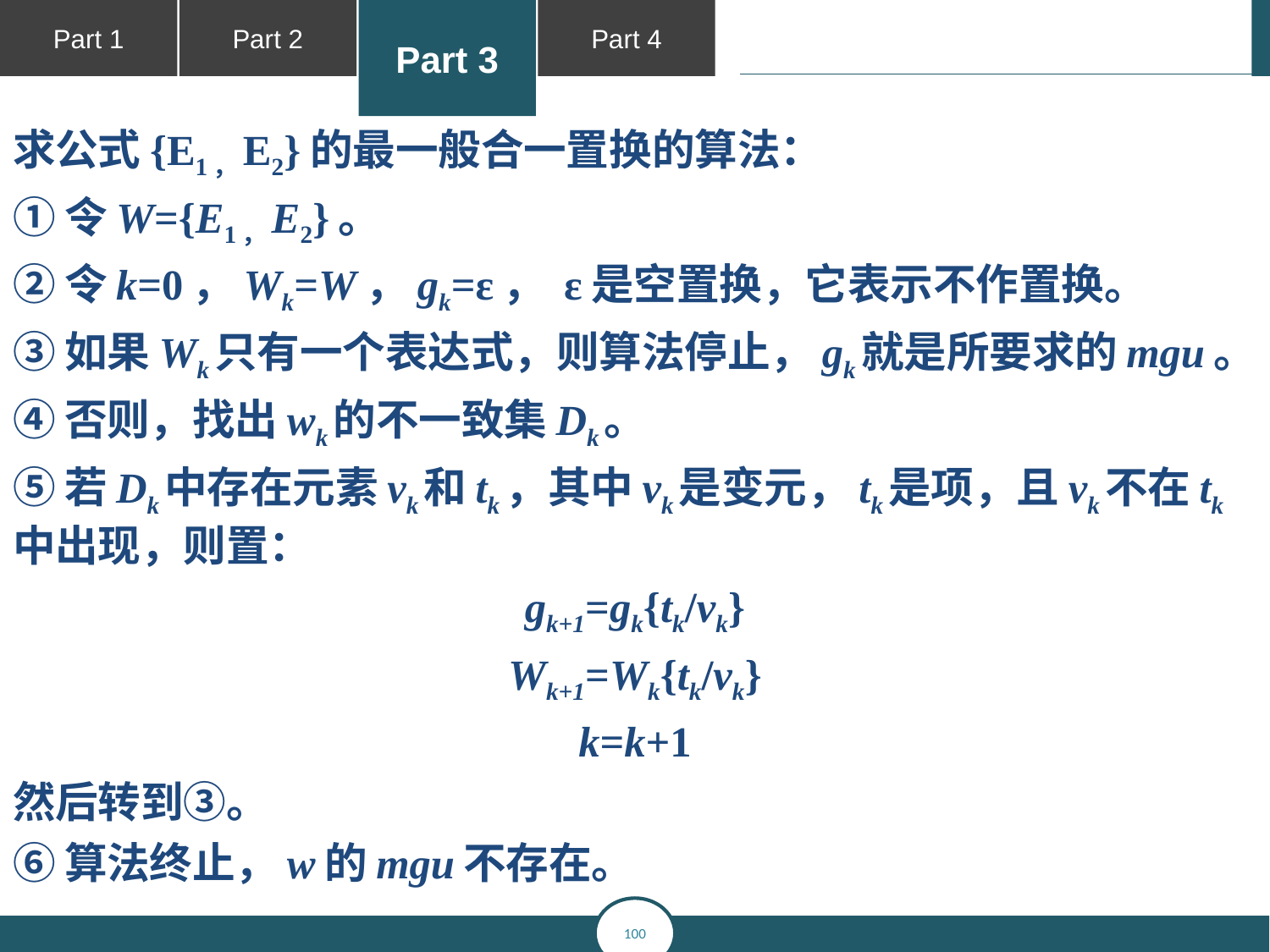

求公式{E1，E2}的最一般合一置换的算法：
①令W={E1，E2}。
②令k=0，Wk=W，gk=ε， ε是空置换，它表示不作置换。
③如果Wk只有一个表达式，则算法停止，gk就是所要求的mgu。
④否则，找出wk的不一致集Dk。
⑤若Dk中存在元素vk和tk，其中vk是变元，tk是项，且vk不在tk中出现，则置：
gk+1=gk{tk/vk}
Wk+1=Wk{tk/vk}
k=k+1
然后转到③。
⑥算法终止，w的mgu不存在。